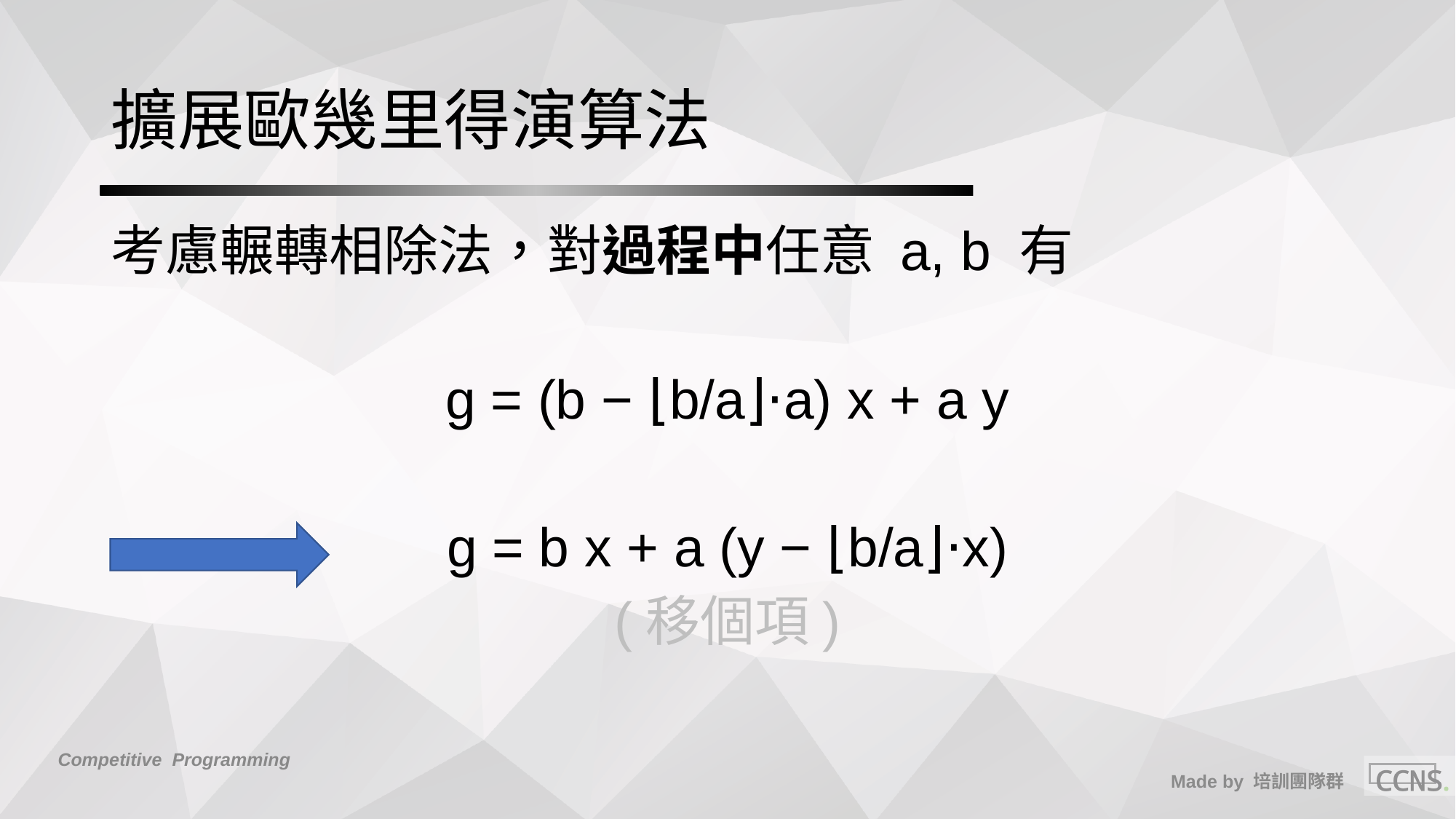

# 擴展歐幾里得演算法
考慮輾轉相除法，對過程中任意 a, b 有

g = (b − ⌊b/a⌋⋅a) x + a y

g = b x + a (y − ⌊b/a⌋⋅x)
(移個項)